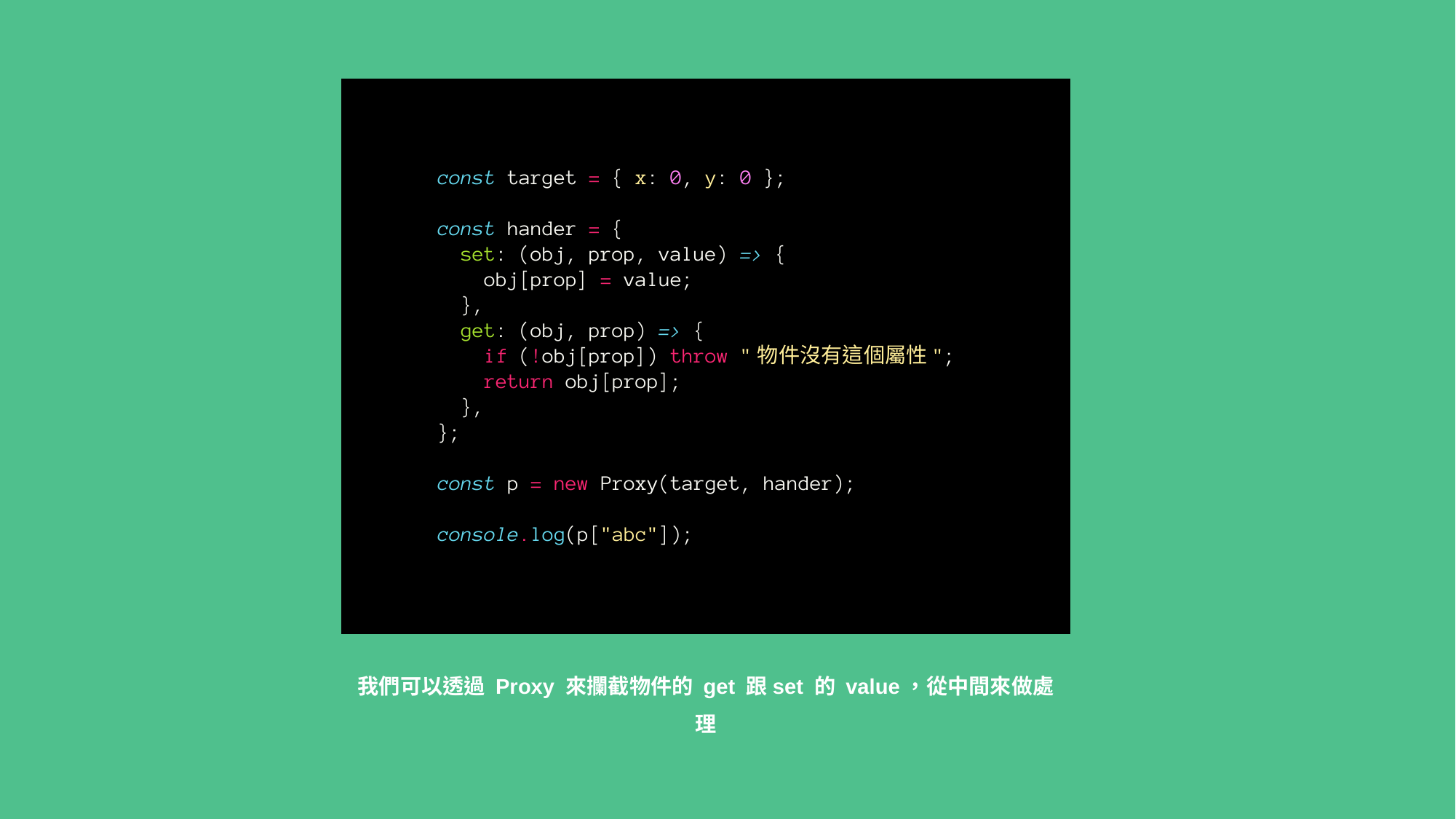

const target = { x: 0, y: 0 };
      const hander = {
        set: (obj, prop, value) => {
          obj[prop] = value;
        },
        get: (obj, prop) => {
          if (!obj[prop]) throw "物件沒有這個屬性";
          return obj[prop];
        },
      };
      const p = new Proxy(target, hander);
      console.log(p["abc"]);
我們可以透過 Proxy 來攔截物件的 get 跟set 的 value，從中間來做處理